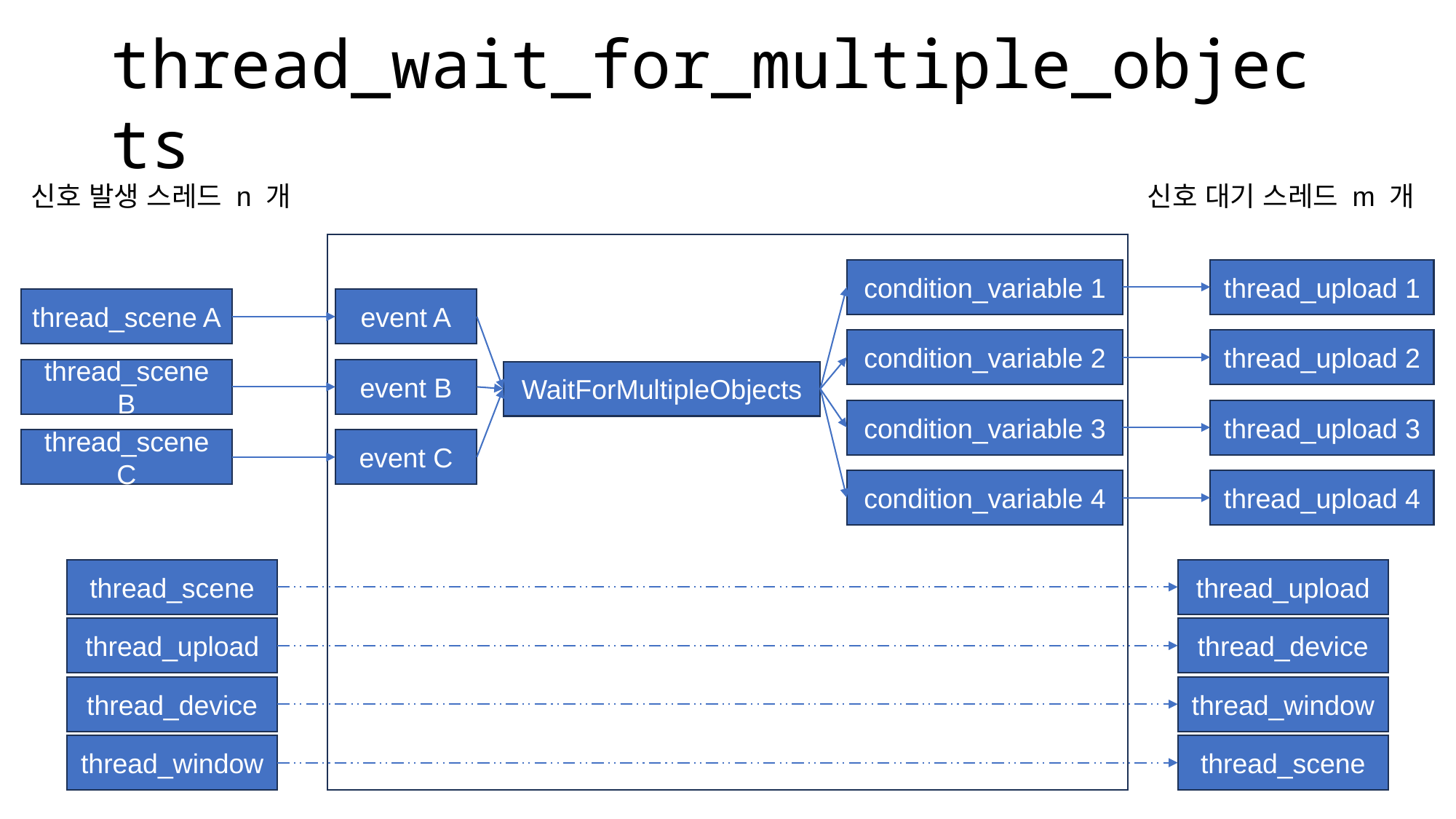

# thread_wait_for_multiple_objects
신호 대기 스레드 m 개
신호 발생 스레드 n 개

condition_variable 1
thread_upload 1
thread_scene A
event A
condition_variable 2
thread_upload 2
thread_scene B
event B
WaitForMultipleObjects
condition_variable 3
thread_upload 3
thread_scene C
event C
condition_variable 4
thread_upload 4
thread_scene
thread_upload
thread_upload
thread_device
thread_device
thread_window
thread_window
thread_scene